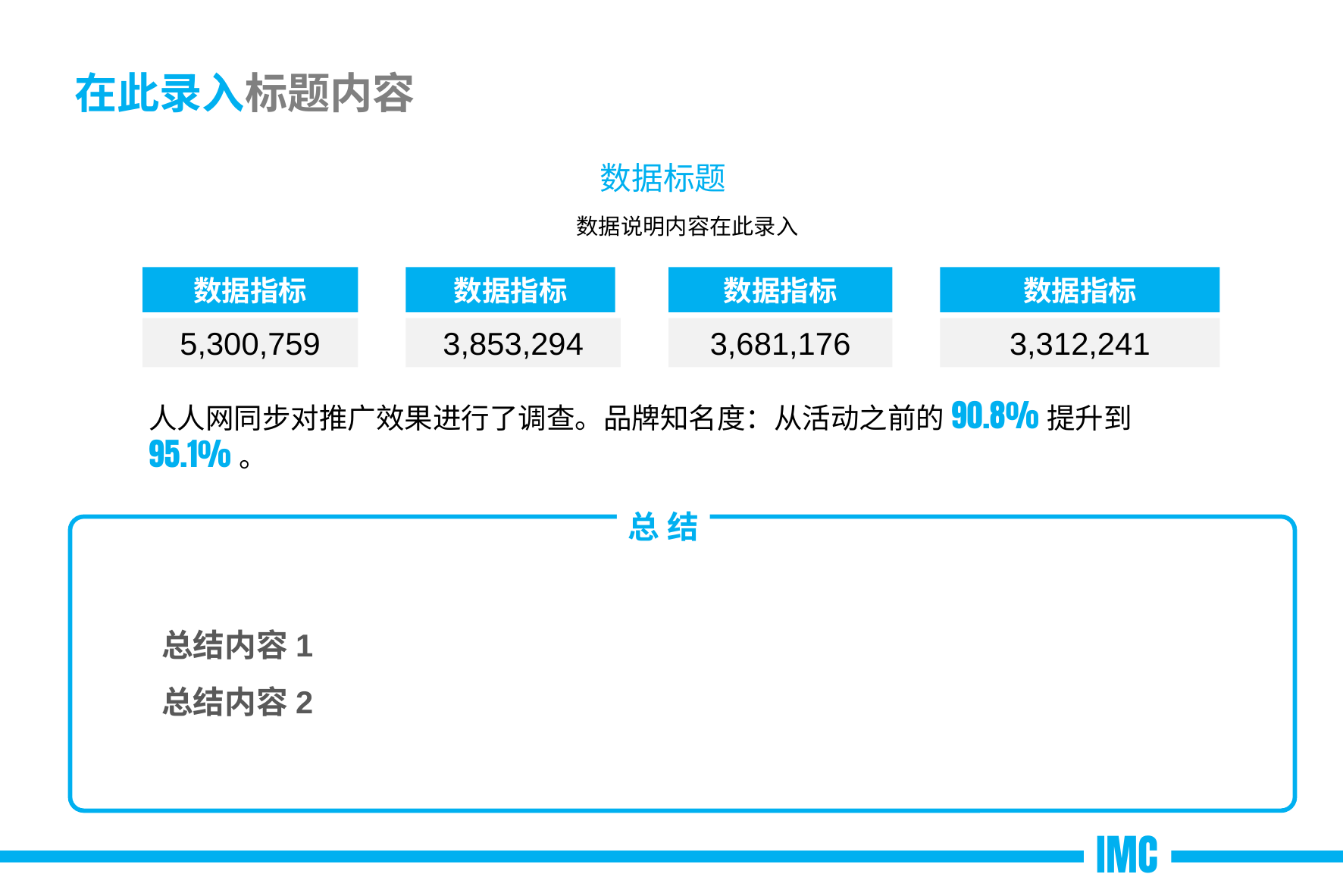

在此录入标题内容
数据标题
数据说明内容在此录入
数据指标
3,853,294
数据指标
5,300,759
数据指标
3,681,176
数据指标
3,312,241
人人网同步对推广效果进行了调查。品牌知名度：从活动之前的90.8%提升到95.1%。
总 结

总结内容1
总结内容2